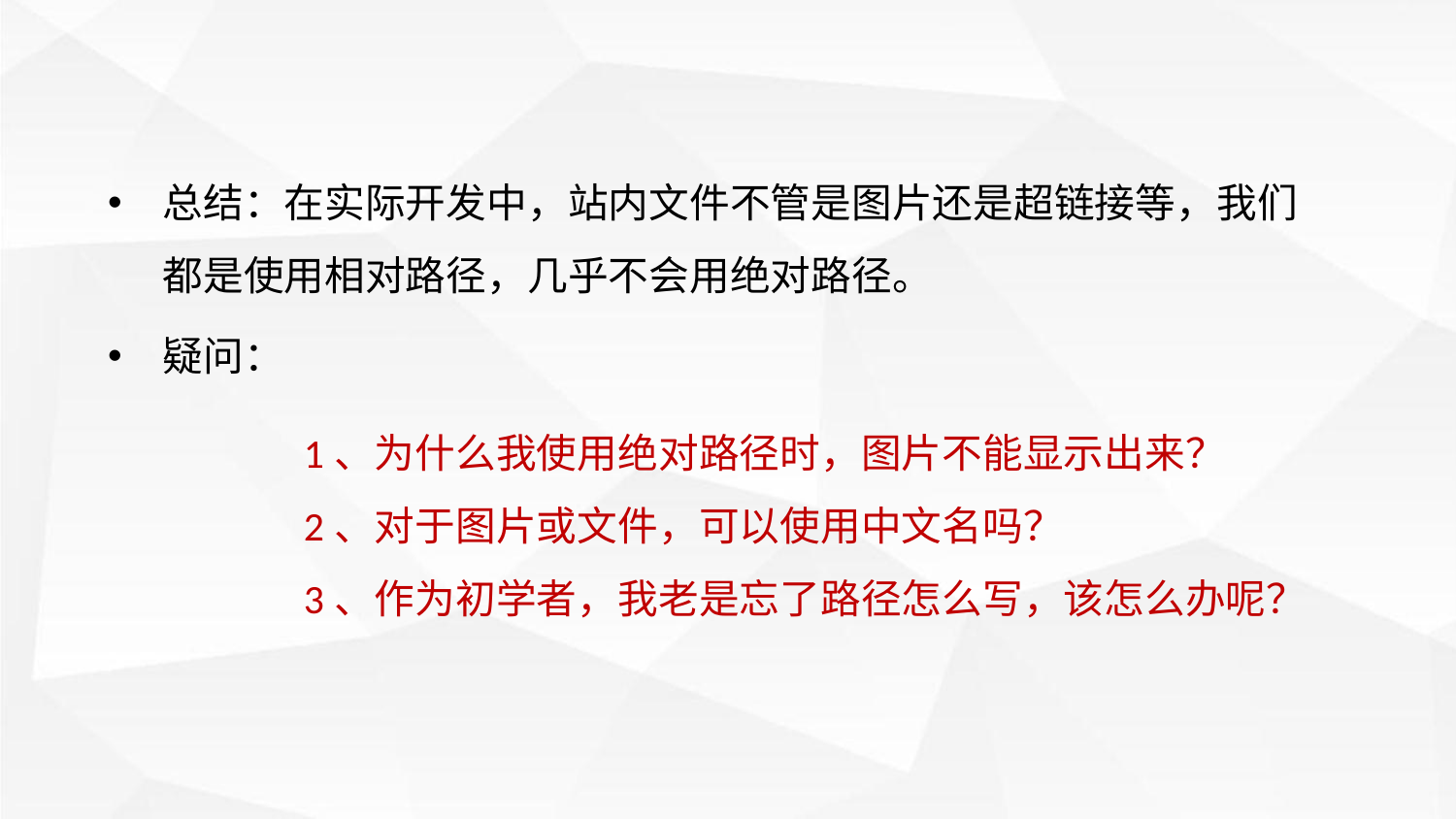

总结：在实际开发中，站内文件不管是图片还是超链接等，我们都是使用相对路径，几乎不会用绝对路径。
疑问：

 1、为什么我使用绝对路径时，图片不能显示出来？
 2、对于图片或文件，可以使用中文名吗？
 3、作为初学者，我老是忘了路径怎么写，该怎么办呢？